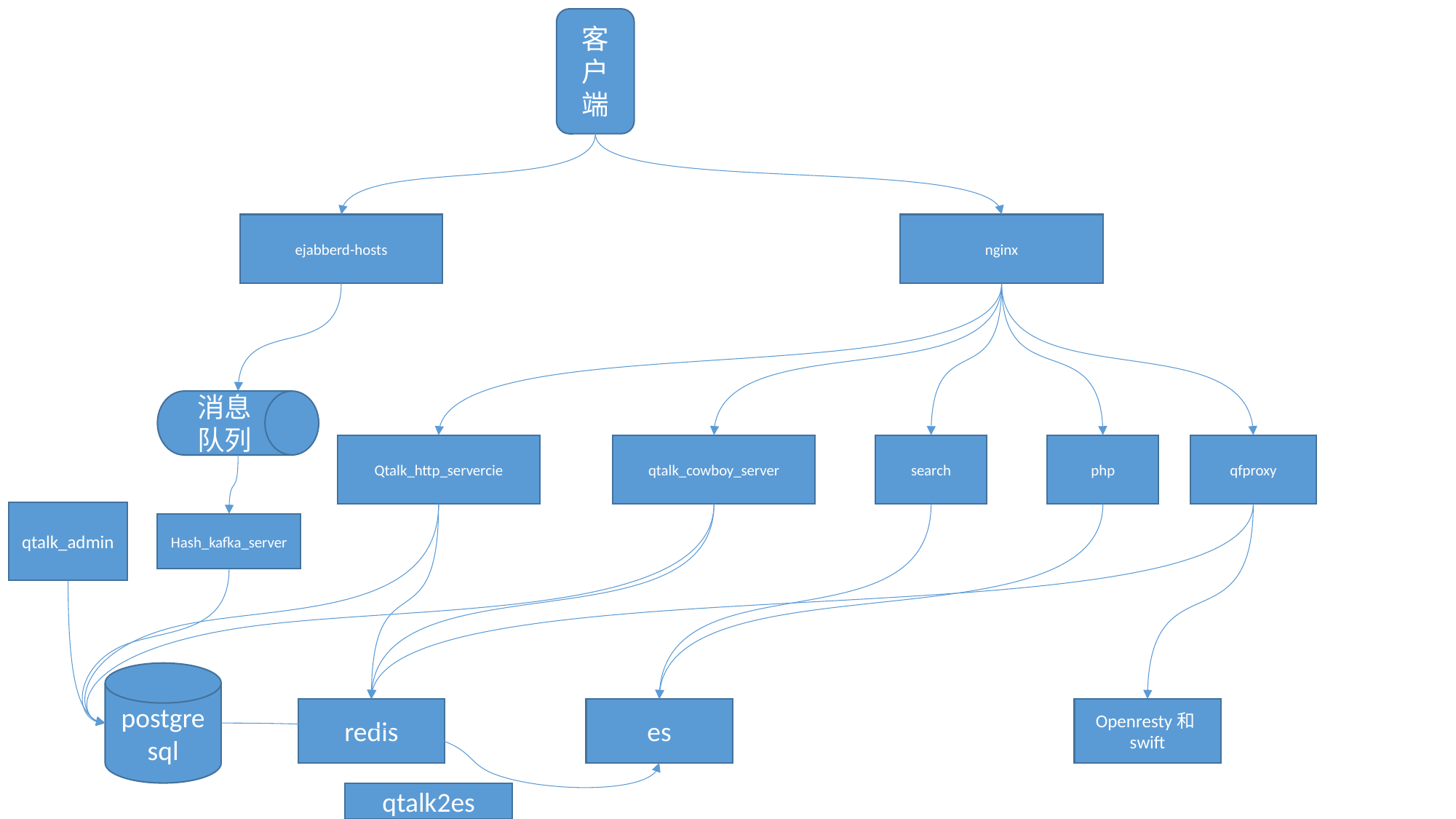

客户端
ejabberd-hosts
nginx
消息队列
Qtalk_http_servercie
qtalk_cowboy_server
search
php
qfproxy
qtalk_admin
Hash_kafka_server
postgresql
redis
es
Openresty和swift
qtalk2es